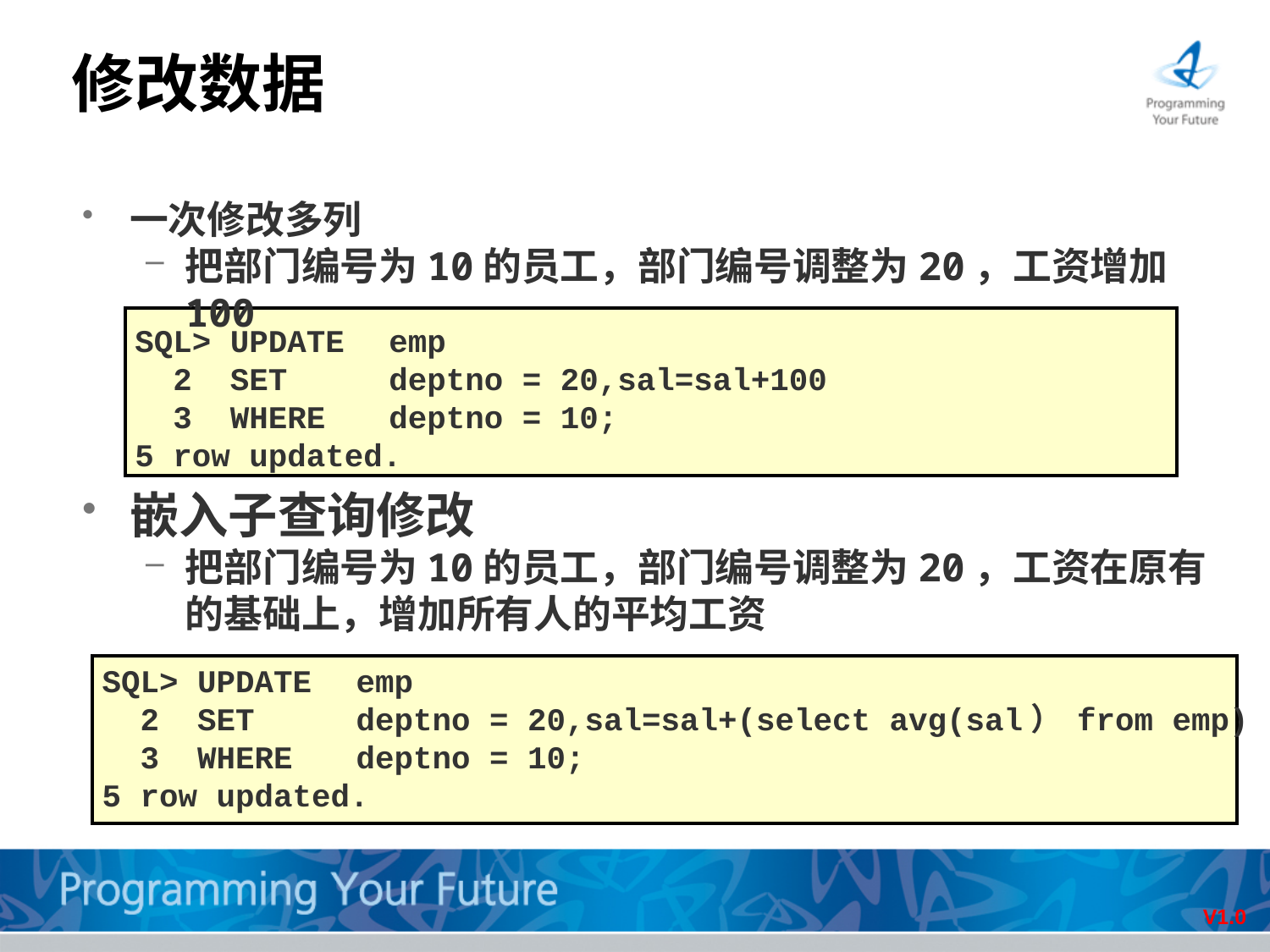

# 修改数据
一次修改多列
把部门编号为10的员工，部门编号调整为20，工资增加100

SQL> UPDATE 	emp
  2  SET    	deptno = 20,sal=sal+100
  3  WHERE  	deptno = 10;
5 row updated.
嵌入子查询修改
把部门编号为10的员工，部门编号调整为20，工资在原有的基础上，增加所有人的平均工资

SQL> UPDATE 	emp
  2  SET    	deptno = 20,sal=sal+(select avg(sal） from emp)
  3  WHERE  	deptno = 10;
5 row updated.